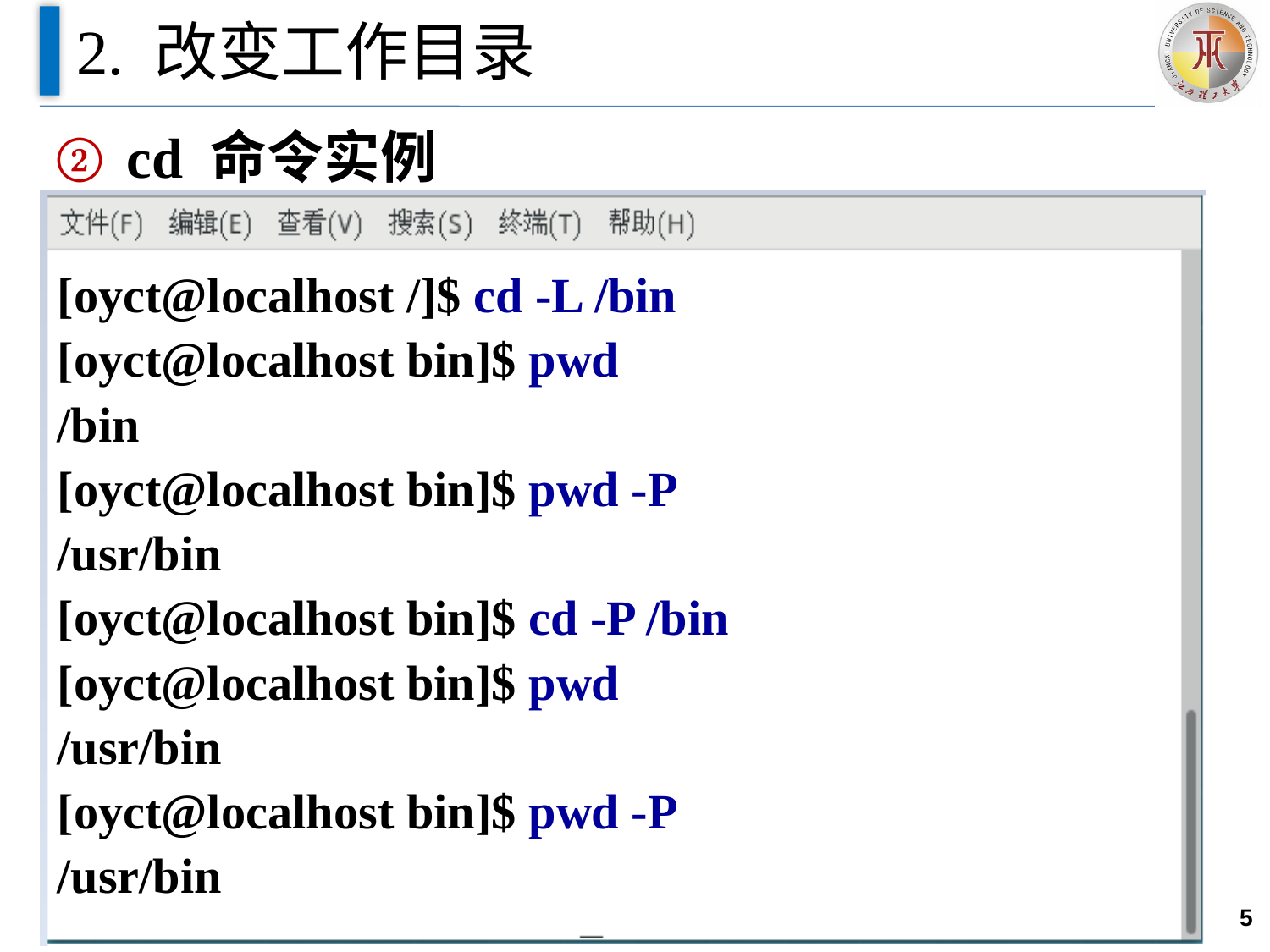

# 2. 改变工作目录
cd 命令实例
[oyct@localhost /]$ cd -L /bin
[oyct@localhost bin]$ pwd
/bin
[oyct@localhost bin]$ pwd -P
/usr/bin
[oyct@localhost bin]$ cd -P /bin
[oyct@localhost bin]$ pwd
/usr/bin
[oyct@localhost bin]$ pwd -P
/usr/bin
5